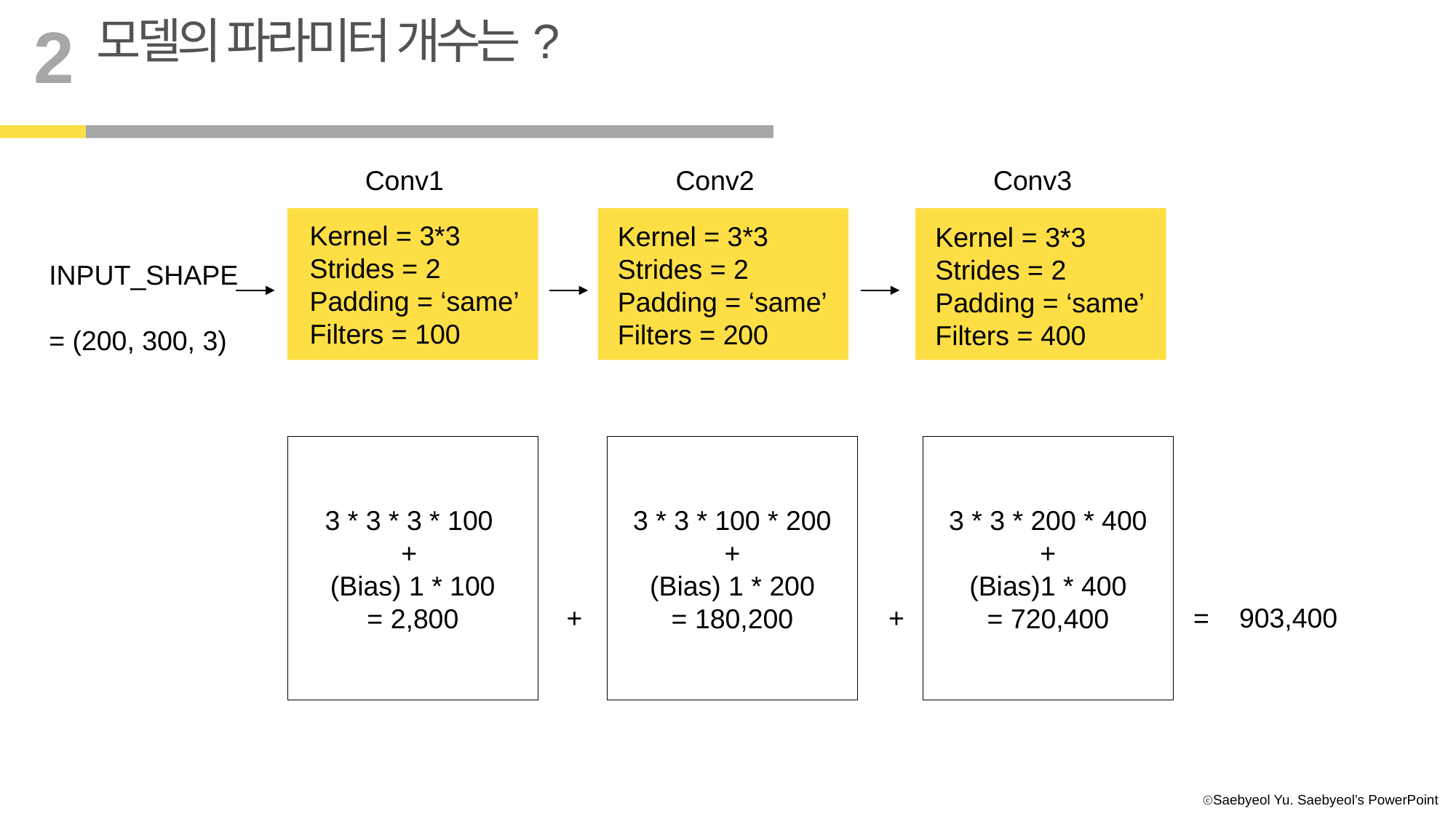

모델의 파라미터 개수는?
2

Conv1
Conv2
Conv3

Kernel = 3*3
Strides = 2
Padding = ‘same’
Filters = 100
Kernel = 3*3
Strides = 2
Padding = ‘same’
Filters = 200
Kernel = 3*3
Strides = 2
Padding = ‘same’
Filters = 400
INPUT_SHAPE
= (200, 300, 3)
3 * 3 * 3 * 100
+
(Bias) 1 * 100
= 2,800
3 * 3 * 100 * 200
+
(Bias) 1 * 200
= 180,200
3 * 3 * 200 * 400
+
(Bias)1 * 400
= 720,400
+
+
=
903,400